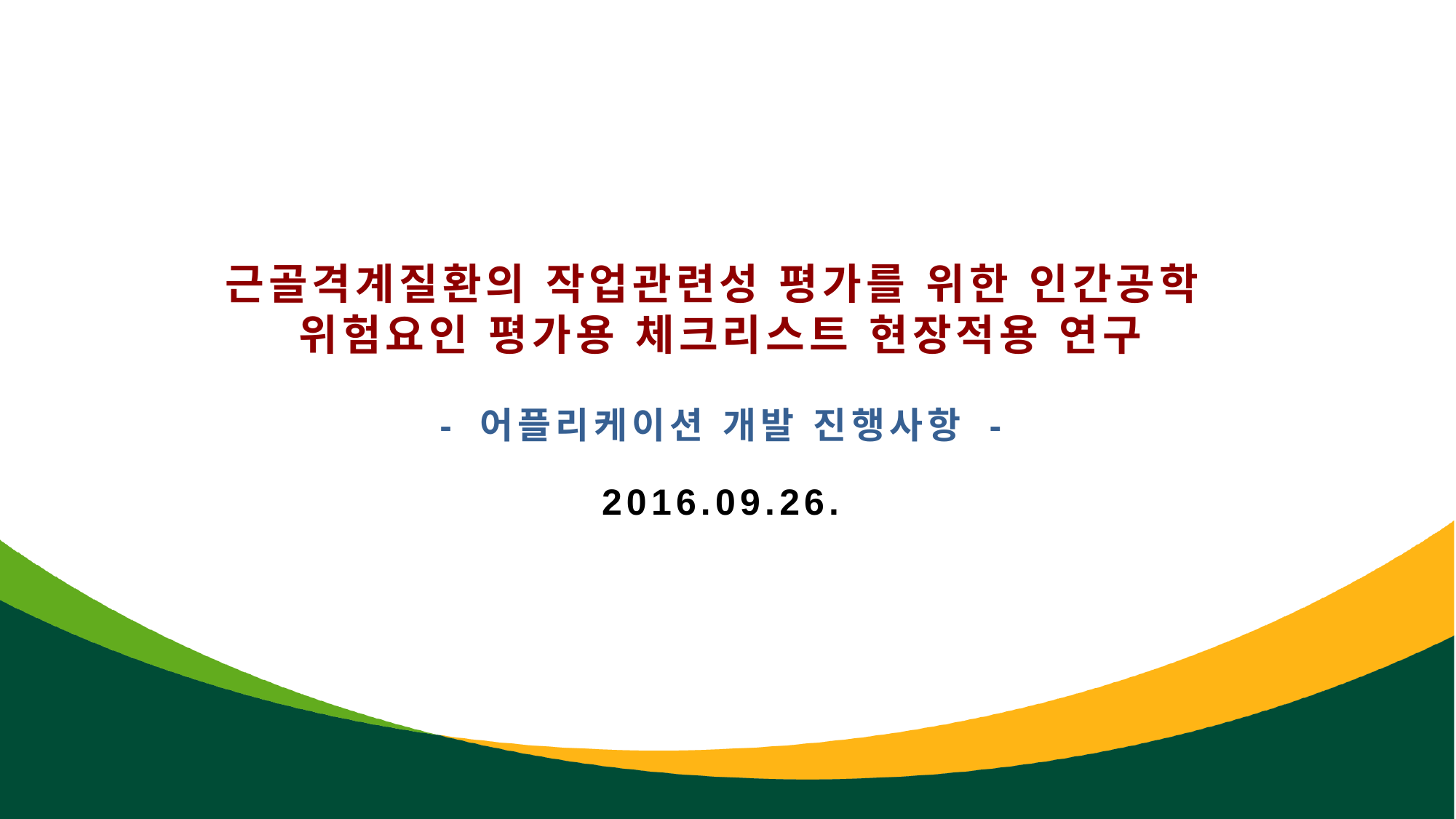

근골격계질환의 작업관련성 평가를 위한 인간공학
위험요인 평가용 체크리스트 현장적용 연구

- 어플리케이션 개발 진행사항 -
2016.09.26.